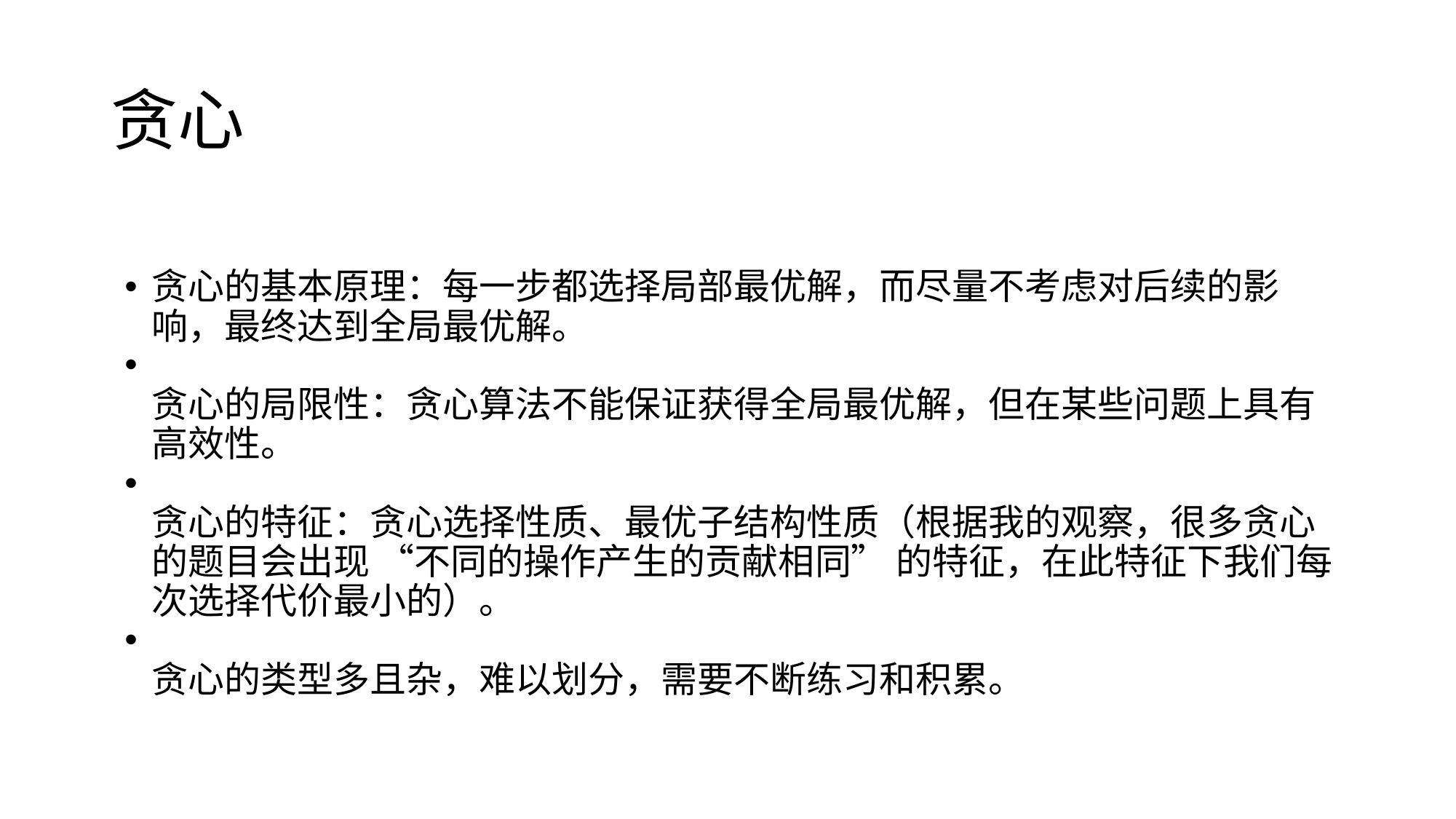

# 贪心
贪心的基本原理：每一步都选择局部最优解，而尽量不考虑对后续的影响，最终达到全局最优解。
贪心的局限性：贪心算法不能保证获得全局最优解，但在某些问题上具有高效性。
贪心的特征：贪心选择性质、最优子结构性质（根据我的观察，很多贪心的题目会出现 “不同的操作产生的贡献相同” 的特征，在此特征下我们每次选择代价最小的）。
贪心的类型多且杂，难以划分，需要不断练习和积累。